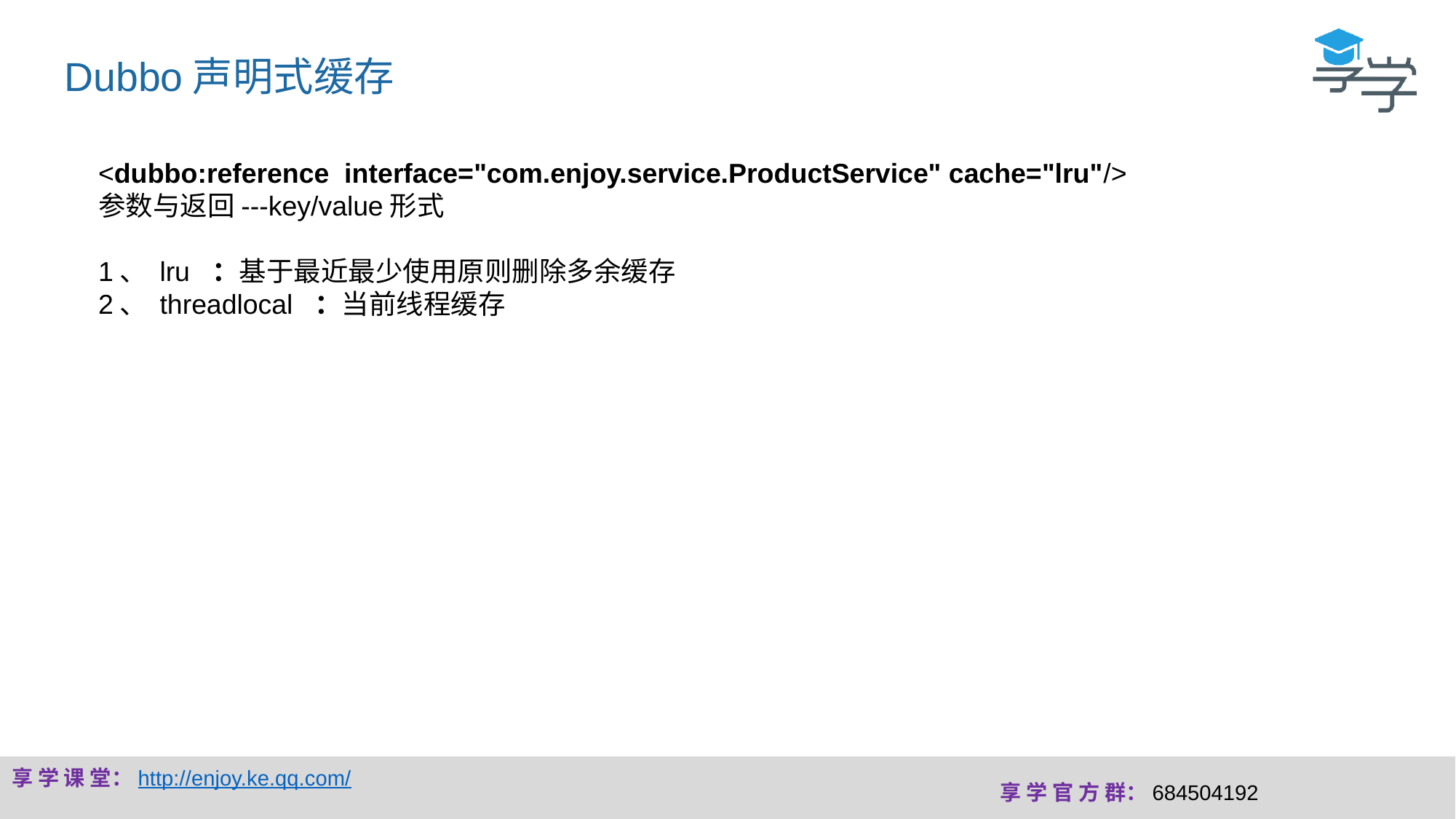

Dubbo声明式缓存
<dubbo:reference  interface="com.enjoy.service.ProductService" cache="lru"/>
参数与返回---key/value形式

1、 lru  ：基于最近最少使用原则删除多余缓存
2、 threadlocal  ：当前线程缓存